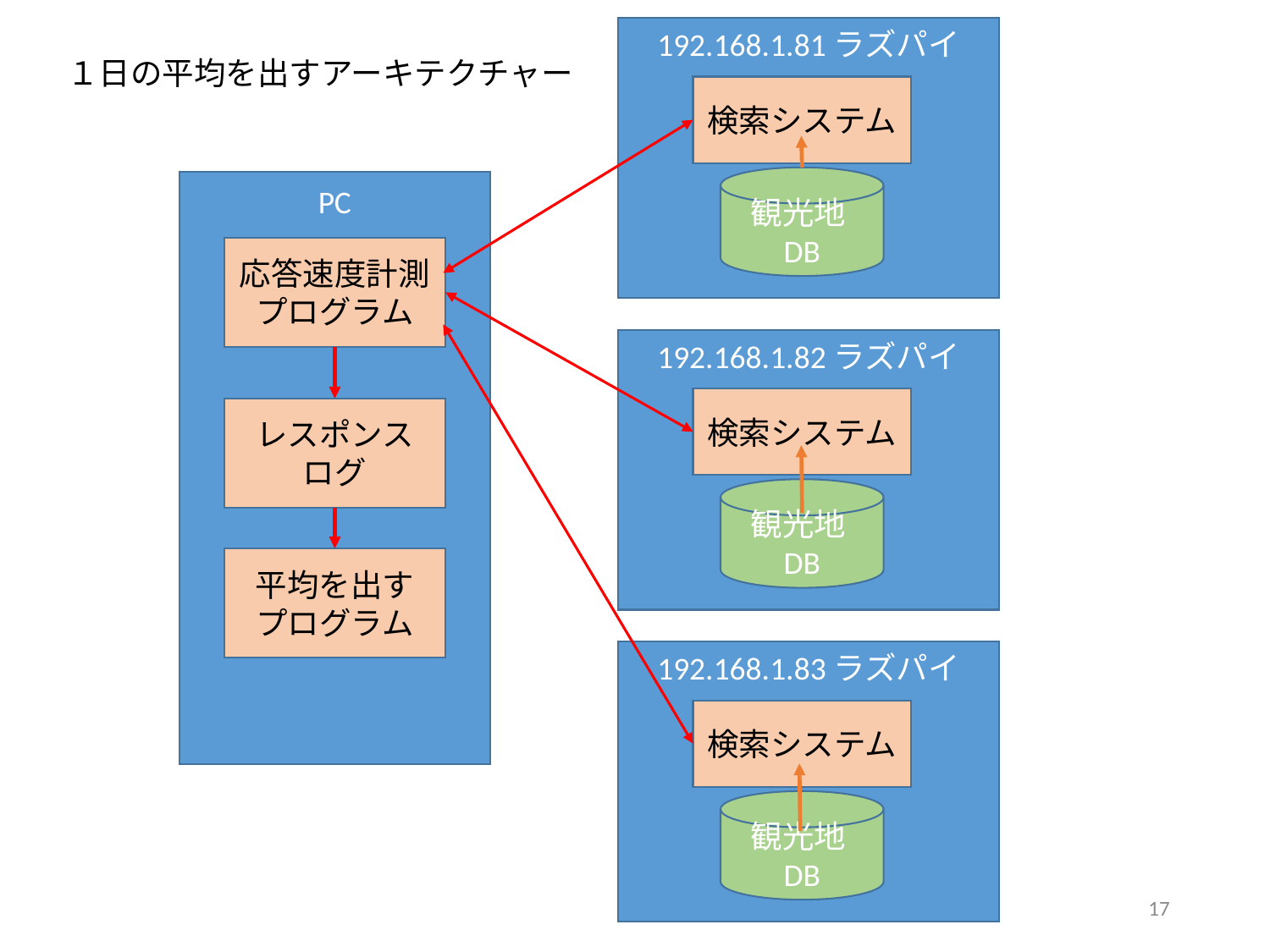

192.168.1.81ラズパイ

検索システム
観光地DB
１日の平均を出すアーキテクチャー
PC
応答速度計測
プログラム
192.168.1.82ラズパイ

検索システム
観光地DB
レスポンス
ログ
平均を出す
プログラム
192.168.1.83ラズパイ

検索システム
観光地DB
17